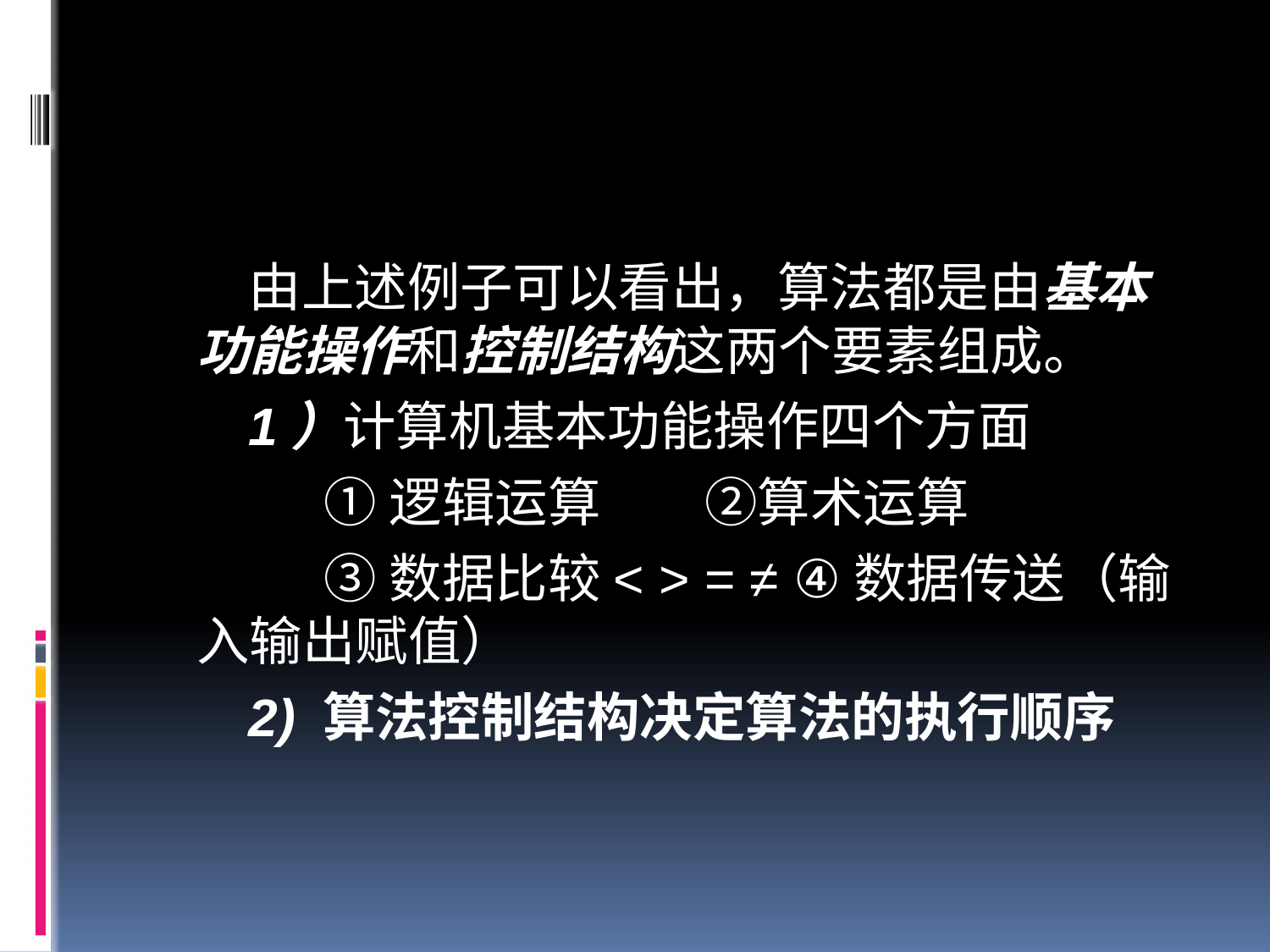

#
由上述例子可以看出，算法都是由基本功能操作和控制结构这两个要素组成。
1）计算机基本功能操作四个方面
	①逻辑运算	②算术运算
	③数据比较< > = ≠ ④数据传送（输入输出赋值）
2) 算法控制结构决定算法的执行顺序